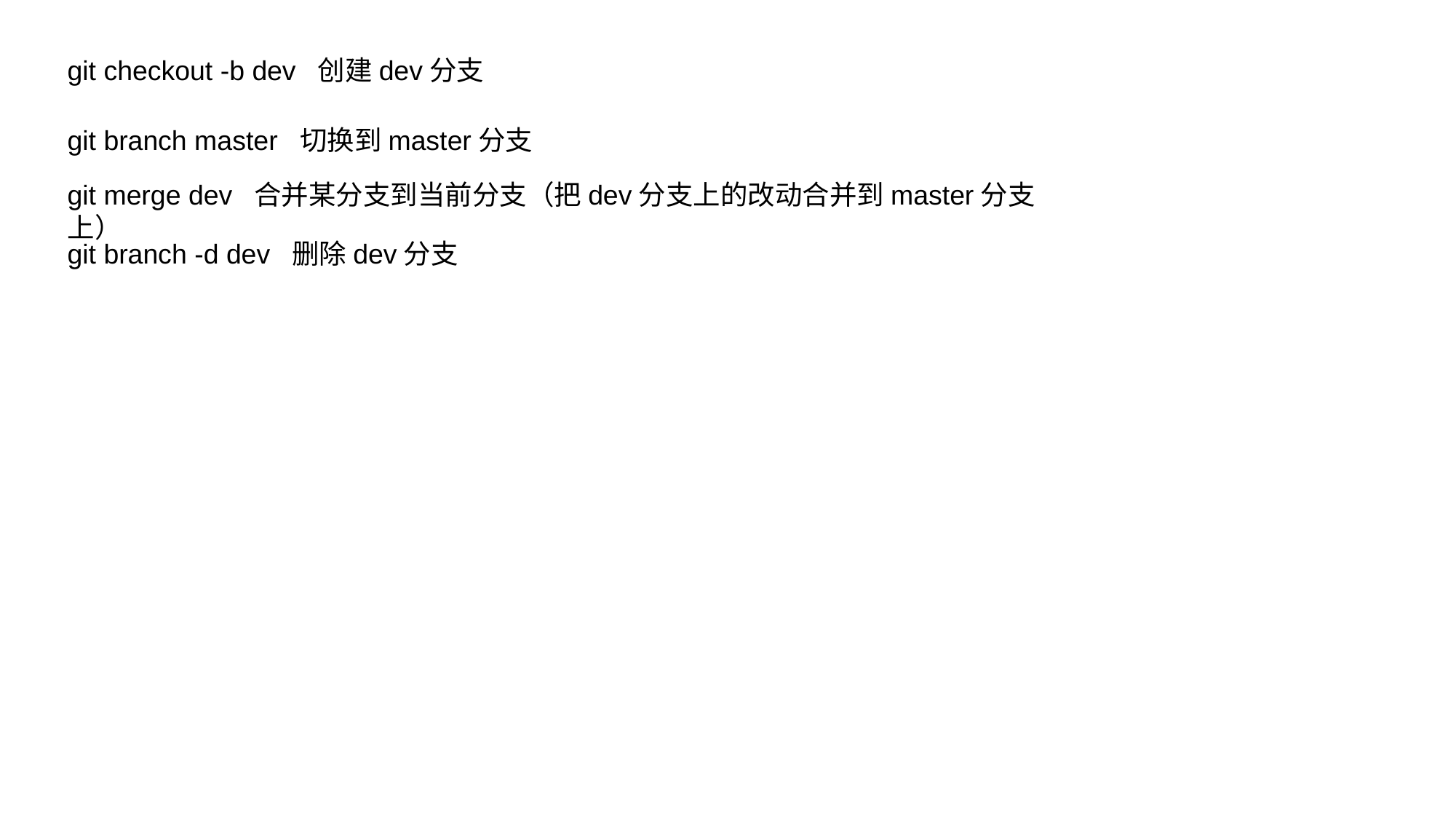

git checkout -b dev  创建dev分支
git branch master  切换到master分支
git merge dev  合并某分支到当前分支（把dev分支上的改动合并到master分支上）
git branch -d dev  删除dev分支